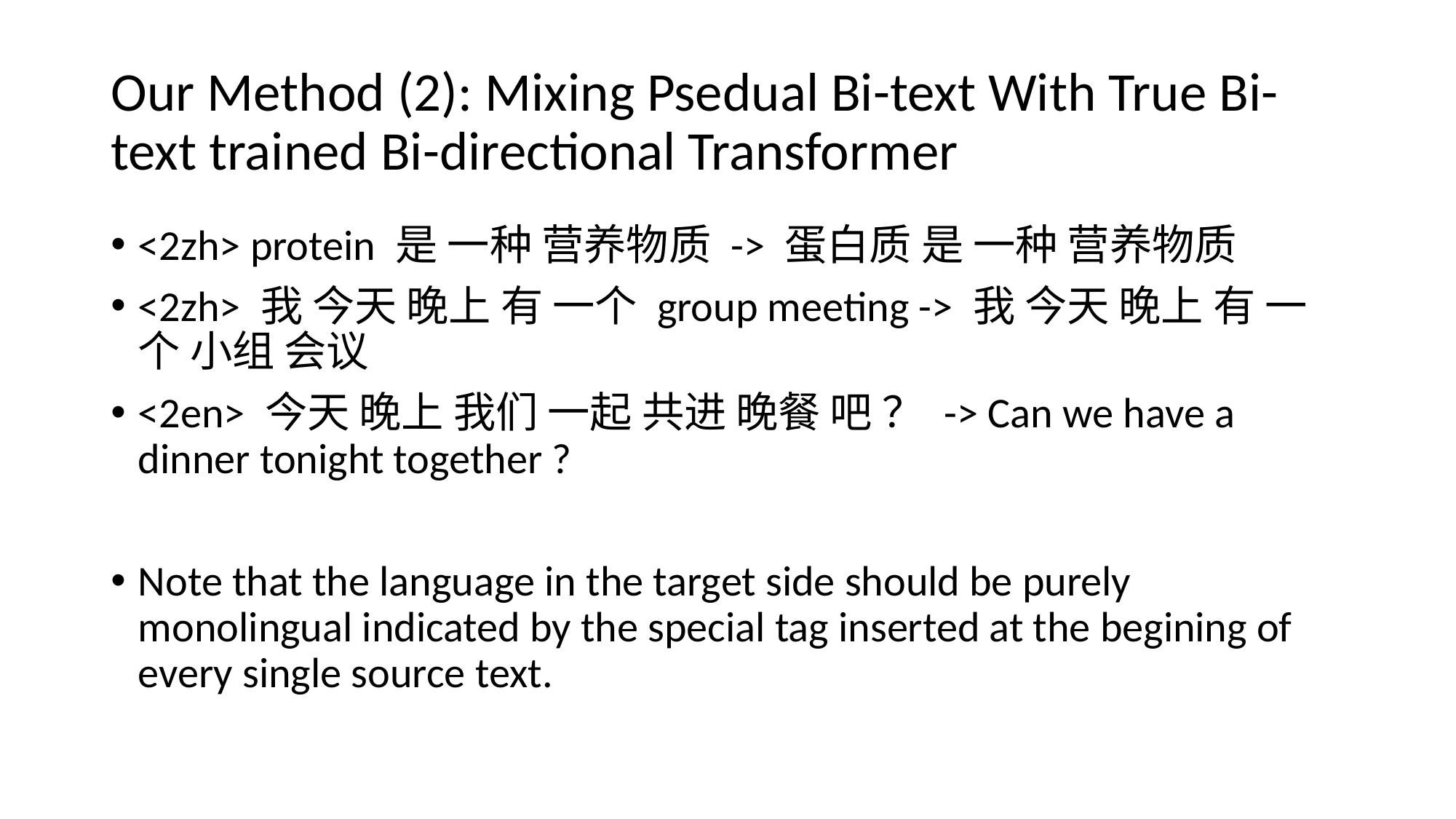

# Our Method (2): Mixing Psedual Bi-text With True Bi-text trained Bi-directional Transformer
<2zh> protein 是 一种 营养物质 -> 蛋白质 是 一种 营养物质
<2zh> 我 今天 晚上 有 一个 group meeting -> 我 今天 晚上 有 一个 小组 会议
<2en> 今天 晚上 我们 一起 共进 晚餐 吧 ？ -> Can we have a dinner tonight together ?

Note that the language in the target side should be purely monolingual indicated by the special tag inserted at the begining of every single source text.